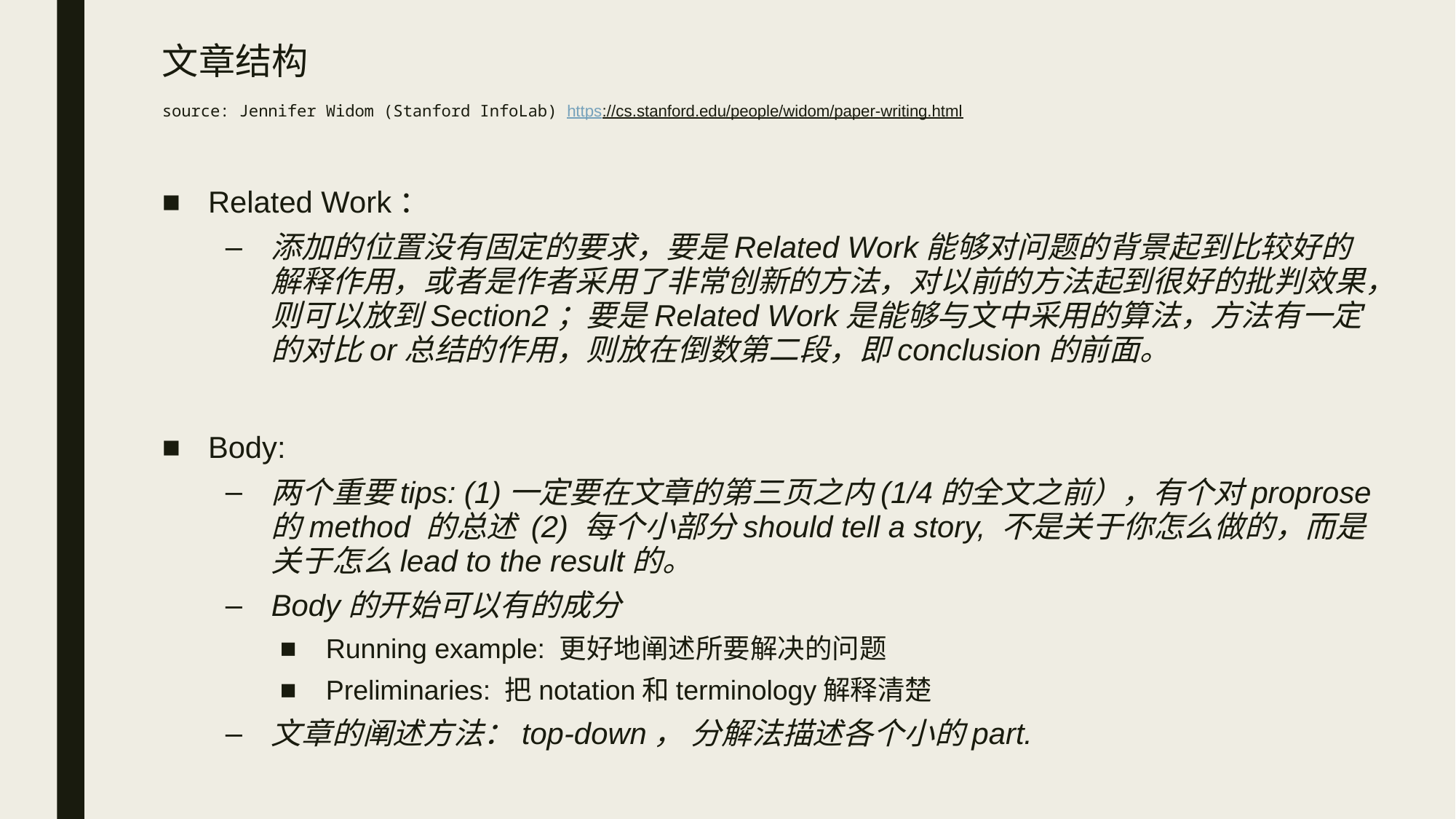

# 文章结构 source: Jennifer Widom (Stanford InfoLab) https://cs.stanford.edu/people/widom/paper-writing.html
Related Work：
添加的位置没有固定的要求，要是Related Work能够对问题的背景起到比较好的解释作用，或者是作者采用了非常创新的方法，对以前的方法起到很好的批判效果，则可以放到Section2；要是Related Work是能够与文中采用的算法，方法有一定的对比or总结的作用，则放在倒数第二段，即conclusion的前面。

Body:
两个重要tips: (1)一定要在文章的第三页之内(1/4的全文之前），有个对proprose的method 的总述 (2) 每个小部分should tell a story, 不是关于你怎么做的，而是关于怎么lead to the result的。
Body的开始可以有的成分
Running example: 更好地阐述所要解决的问题
Preliminaries: 把notation和terminology解释清楚
文章的阐述方法：top-down， 分解法描述各个小的part.